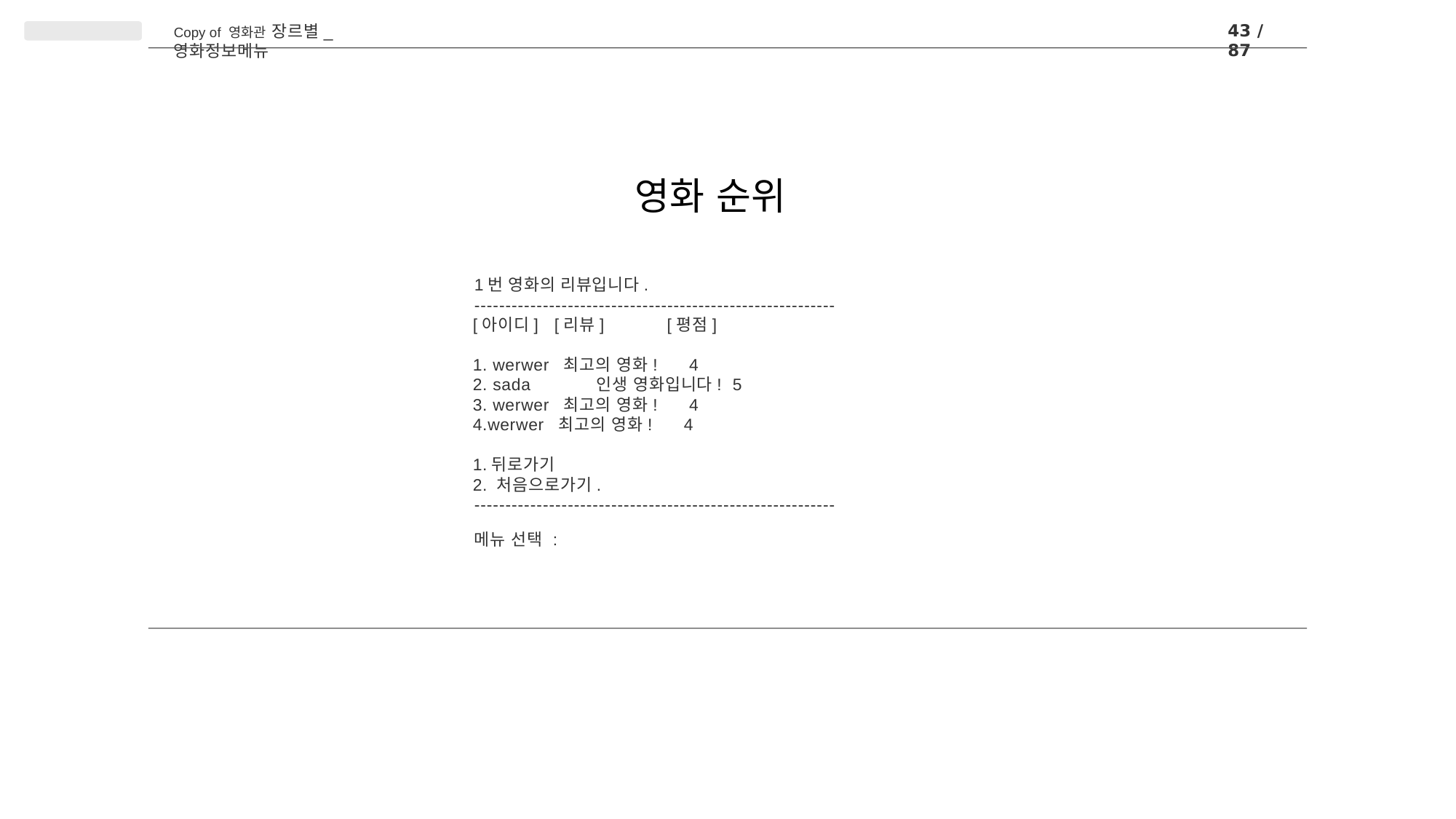

43 / 87
Copy of 영화관 장르별_영화정보메뉴

# 영화 순위
1번 영화의 리뷰입니다.
----------------------------------------------------------
[아이디]   [리뷰]            [평점]

1. werwer  최고의 영화!      4
2. sada	  인생 영화입니다!  5
3. werwer  최고의 영화!      4
4.werwer  최고의 영화!      4

1.뒤로가기
2. 처음으로가기.
----------------------------------------------------------

메뉴 선택 :